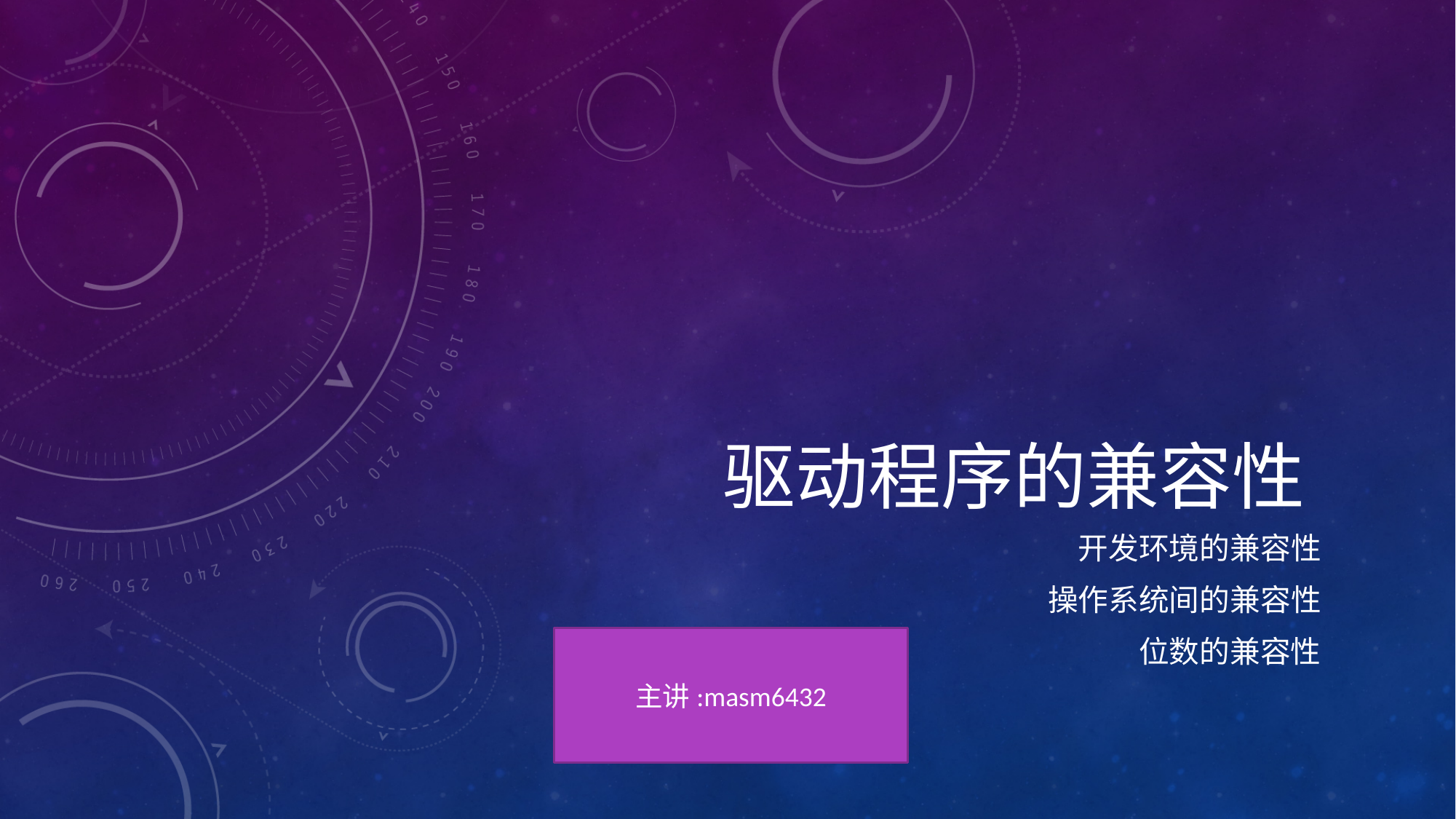

# 驱动程序的兼容性
开发环境的兼容性
操作系统间的兼容性
位数的兼容性
主讲:masm6432